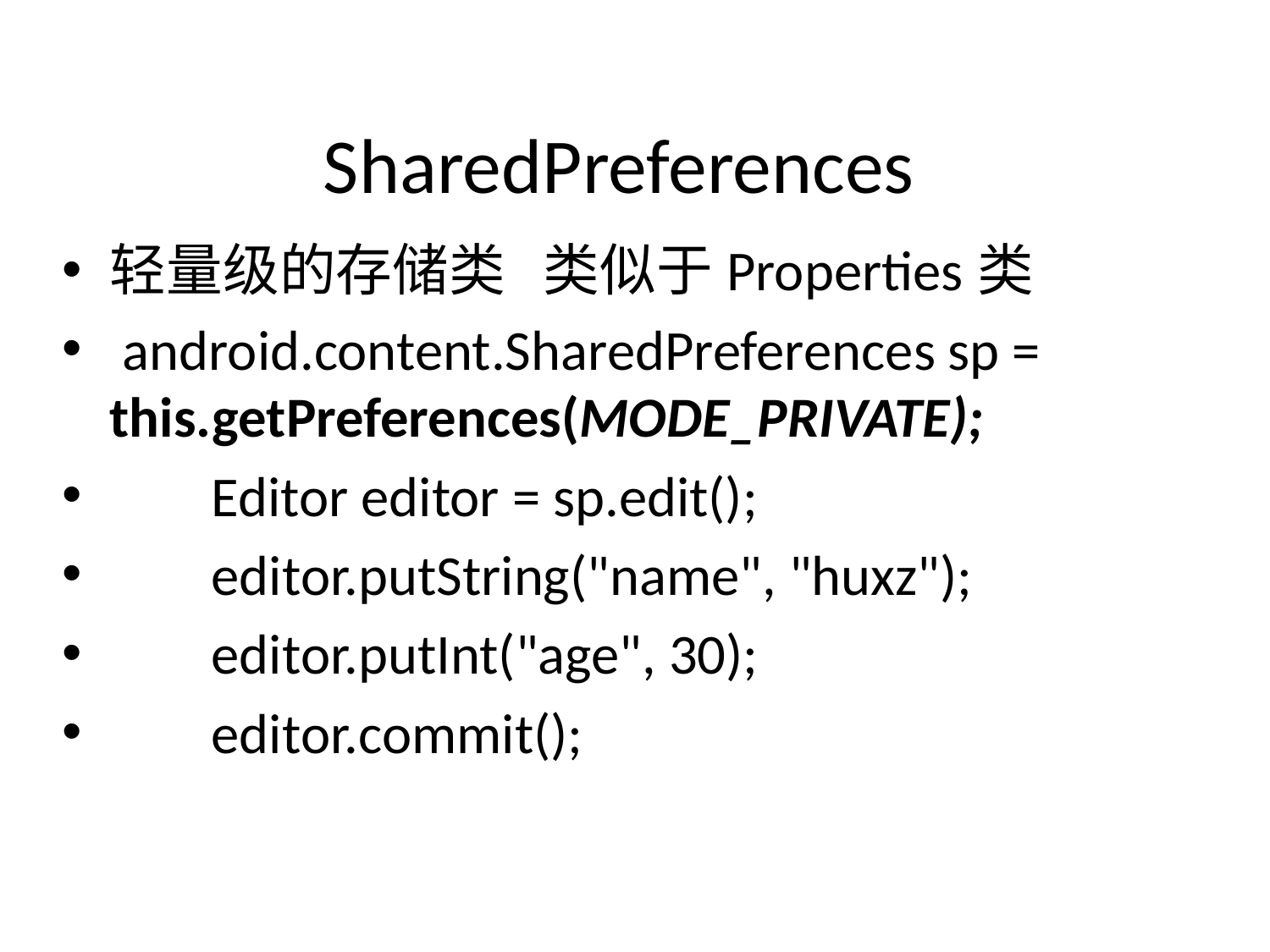

# SharedPreferences
轻量级的存储类   类似于Properties类
 android.content.SharedPreferences sp = this.getPreferences(MODE_PRIVATE);
        Editor editor = sp.edit();
        editor.putString("name", "huxz");
        editor.putInt("age", 30);
        editor.commit();